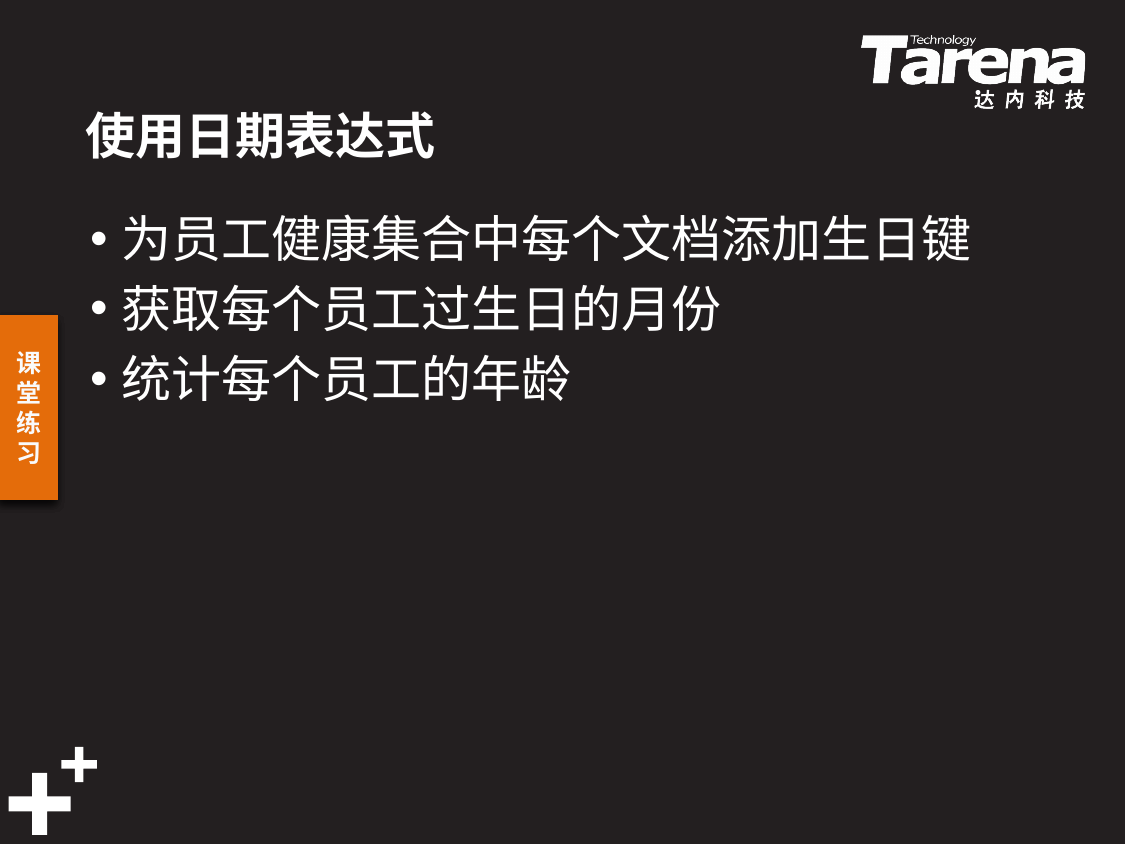

# 使用日期表达式
为员工健康集合中每个文档添加生日键
获取每个员工过生日的月份
统计每个员工的年龄